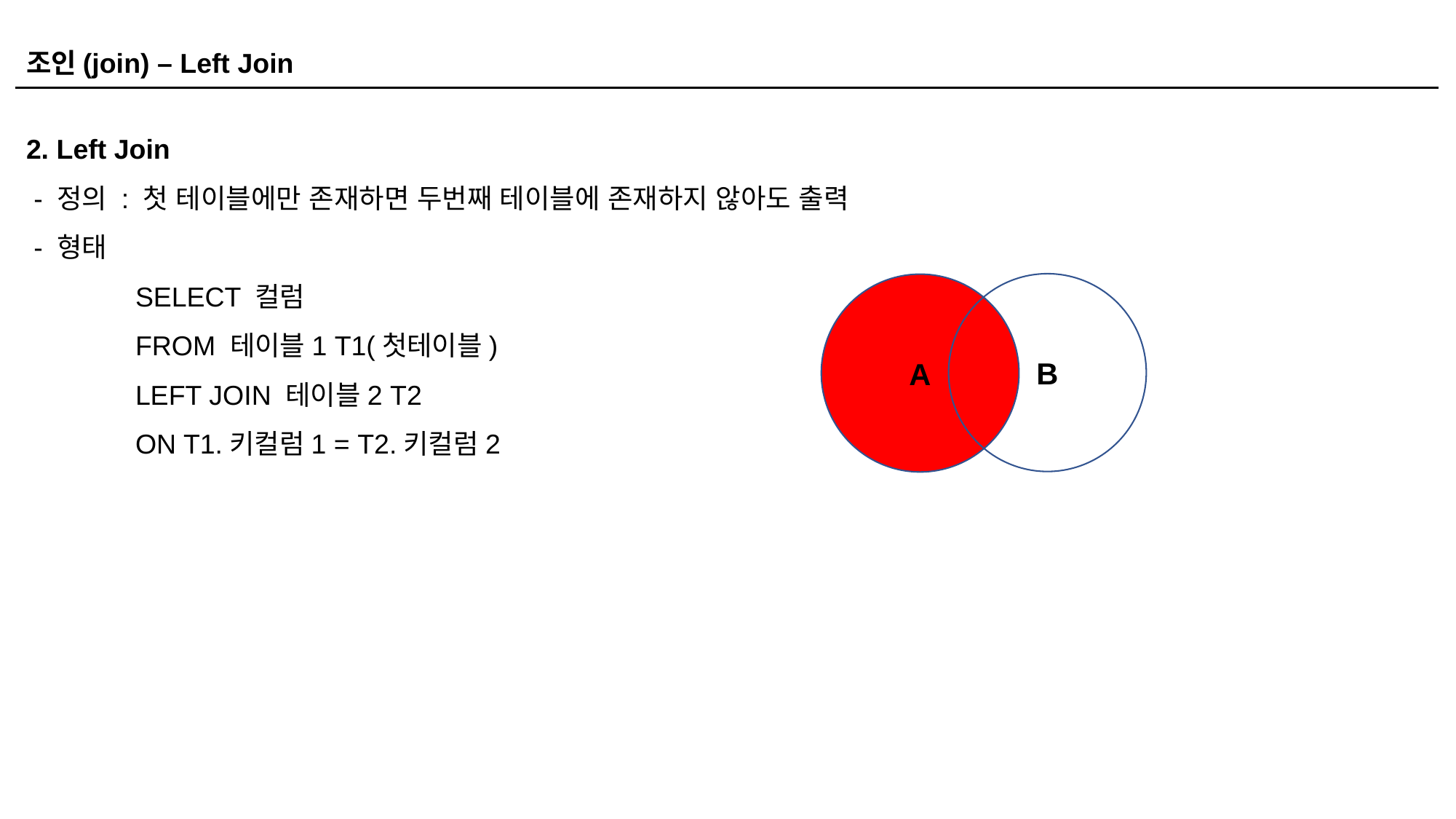

조인(join) – Left Join
2. Left Join
 - 정의 : 첫 테이블에만 존재하면 두번째 테이블에 존재하지 않아도 출력
 - 형태
	SELECT 컬럼
	FROM 테이블1 T1(첫테이블)
	LEFT JOIN 테이블2 T2
	ON T1.키컬럼1 = T2.키컬럼2

B
A